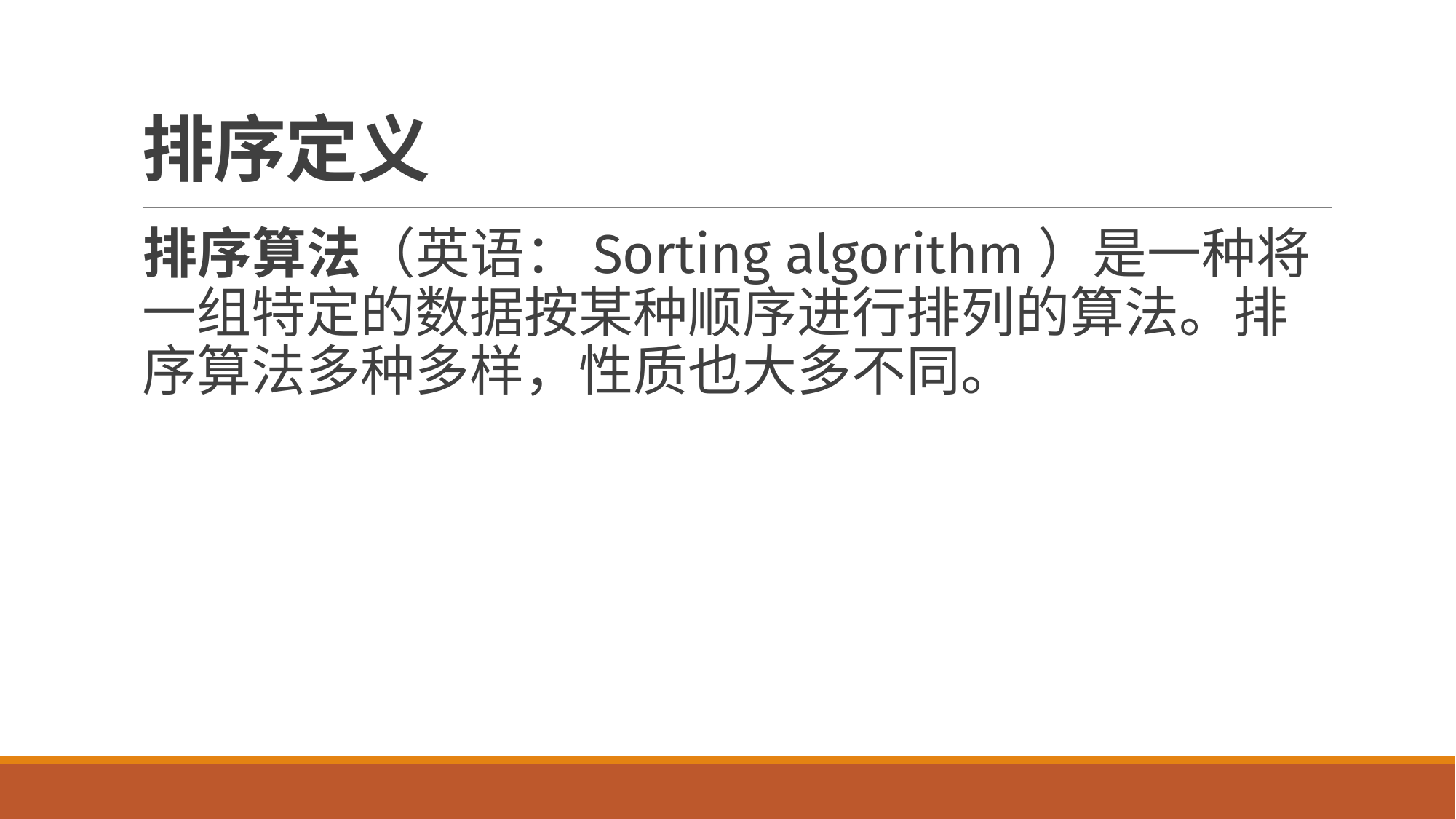

# 排序定义
排序算法（英语：Sorting algorithm）是一种将一组特定的数据按某种顺序进行排列的算法。排序算法多种多样，性质也大多不同。